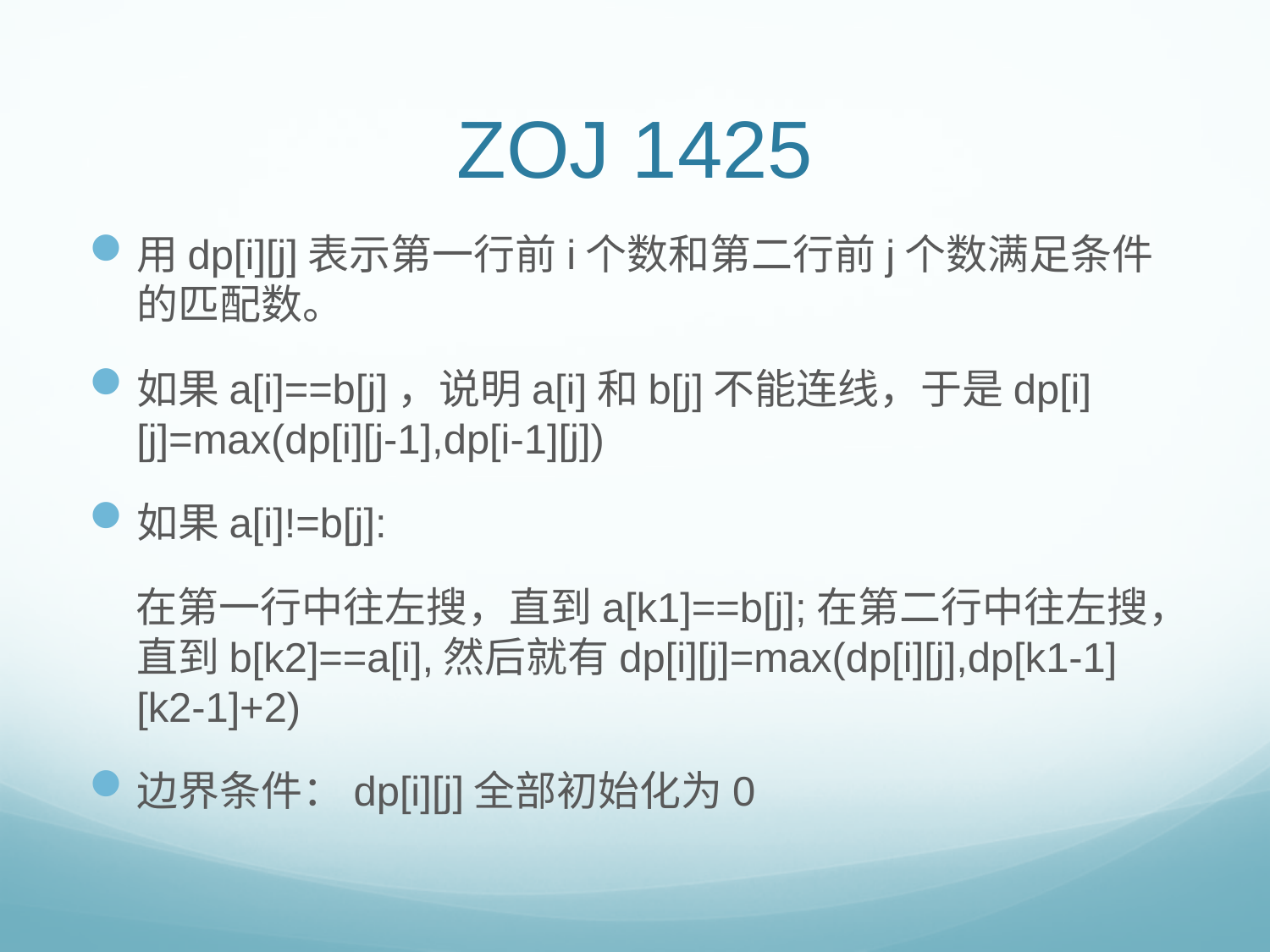

# ZOJ 1425
用dp[i][j]表示第一行前i个数和第二行前j个数满足条件的匹配数。
如果a[i]==b[j]，说明a[i]和b[j]不能连线，于是dp[i][j]=max(dp[i][j-1],dp[i-1][j])
如果a[i]!=b[j]:
    在第一行中往左搜，直到a[k1]==b[j];在第二行中往左搜，直到b[k2]==a[i],然后就有dp[i][j]=max(dp[i][j],dp[k1-1][k2-1]+2)
边界条件：dp[i][j]全部初始化为0